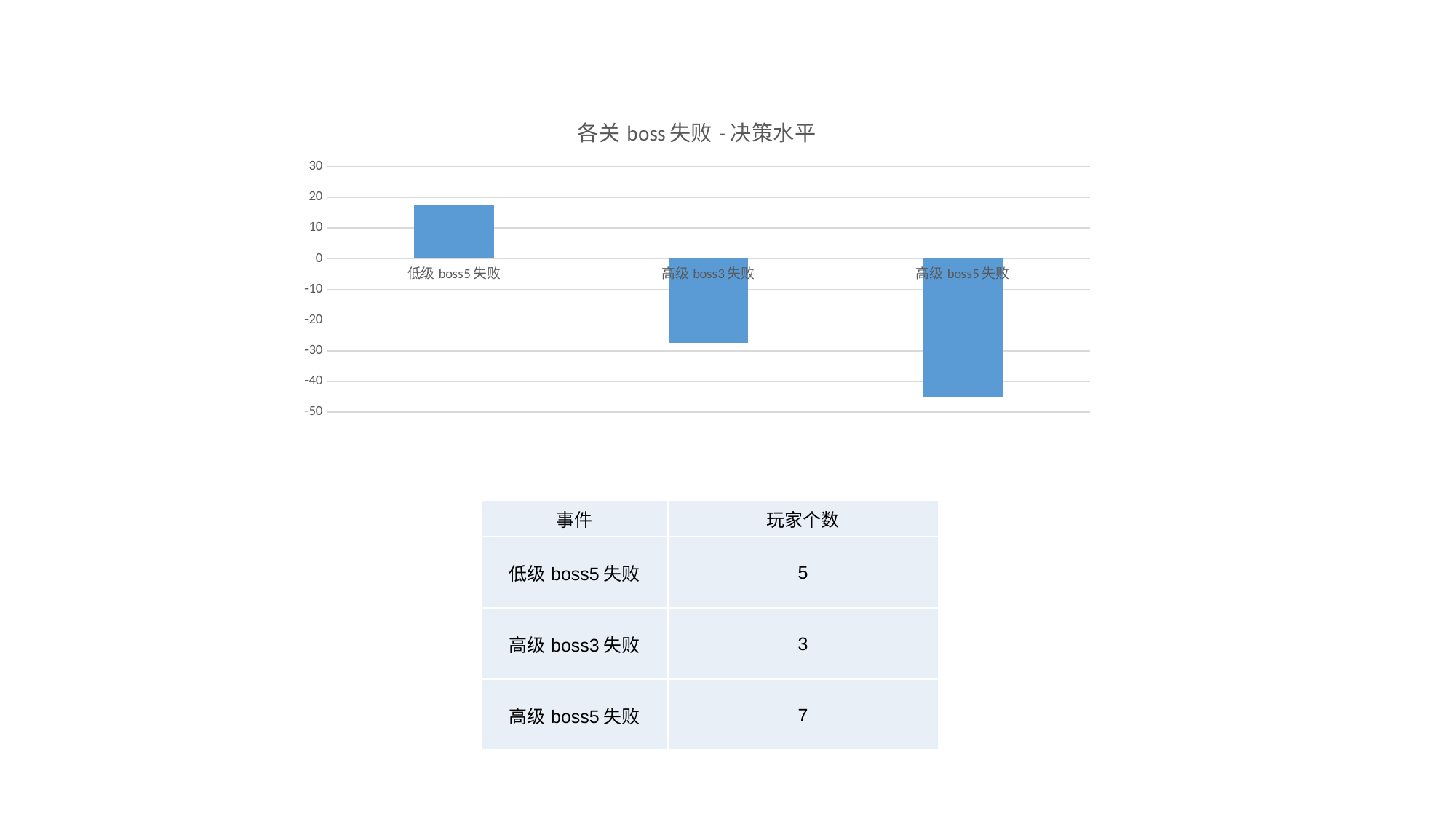

### Chart: 各关boss失败-决策水平

| Category |  |
|---|---|
| 低级boss5失败 | 17.68480075082887 |
| 高级boss3失败 | -27.40277778604121 |
| 高级boss5失败 | -45.16459483939163 |
| 事件 | 玩家个数 |
| --- | --- |
| 低级boss5失败 | 5 |
| 高级boss3失败 | 3 |
| 高级boss5失败 | 7 |